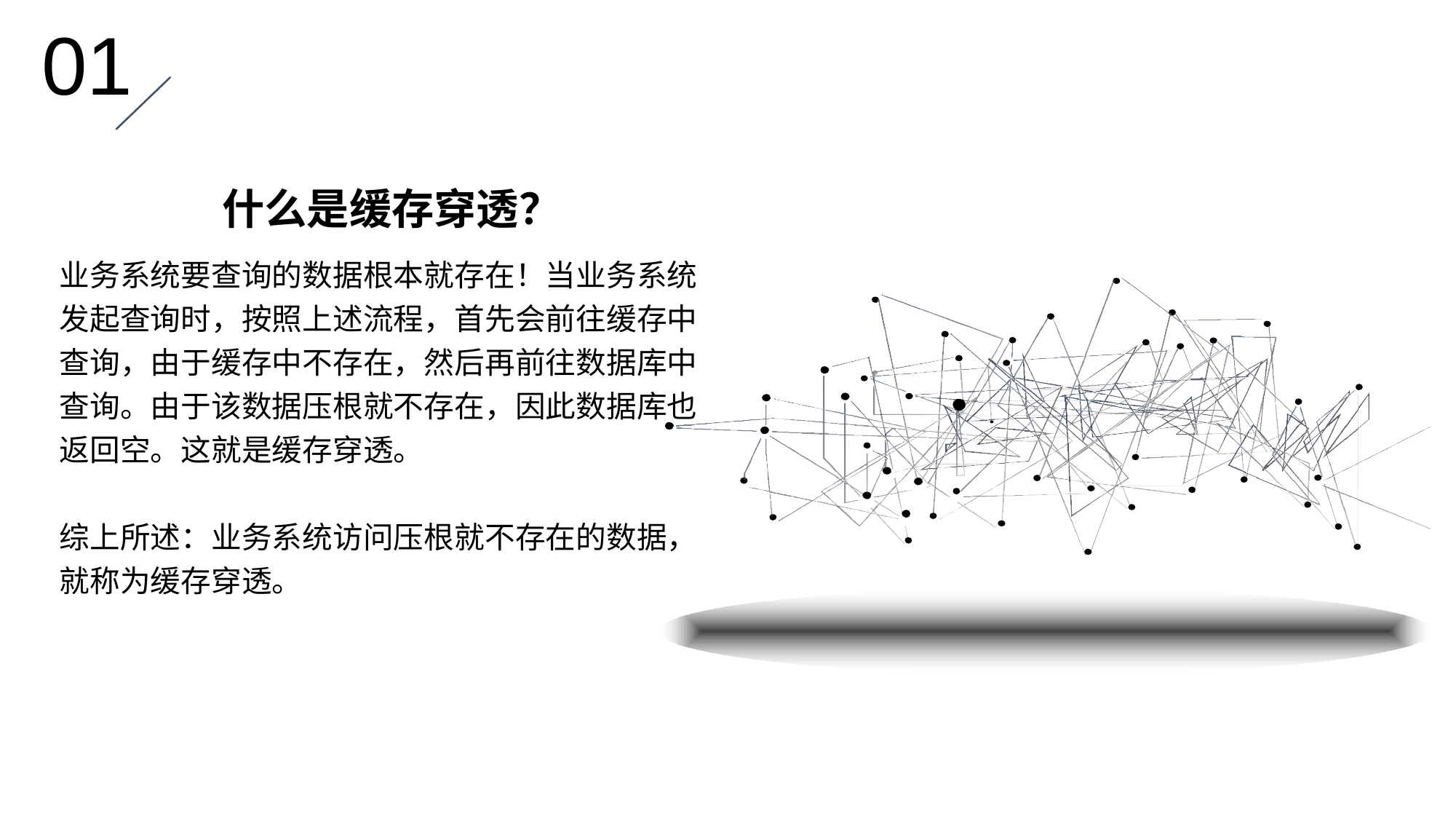

01
什么是缓存穿透？
业务系统要查询的数据根本就存在！当业务系统发起查询时，按照上述流程，首先会前往缓存中查询，由于缓存中不存在，然后再前往数据库中查询。由于该数据压根就不存在，因此数据库也返回空。这就是缓存穿透。

综上所述：业务系统访问压根就不存在的数据，就称为缓存穿透。

COMPANY